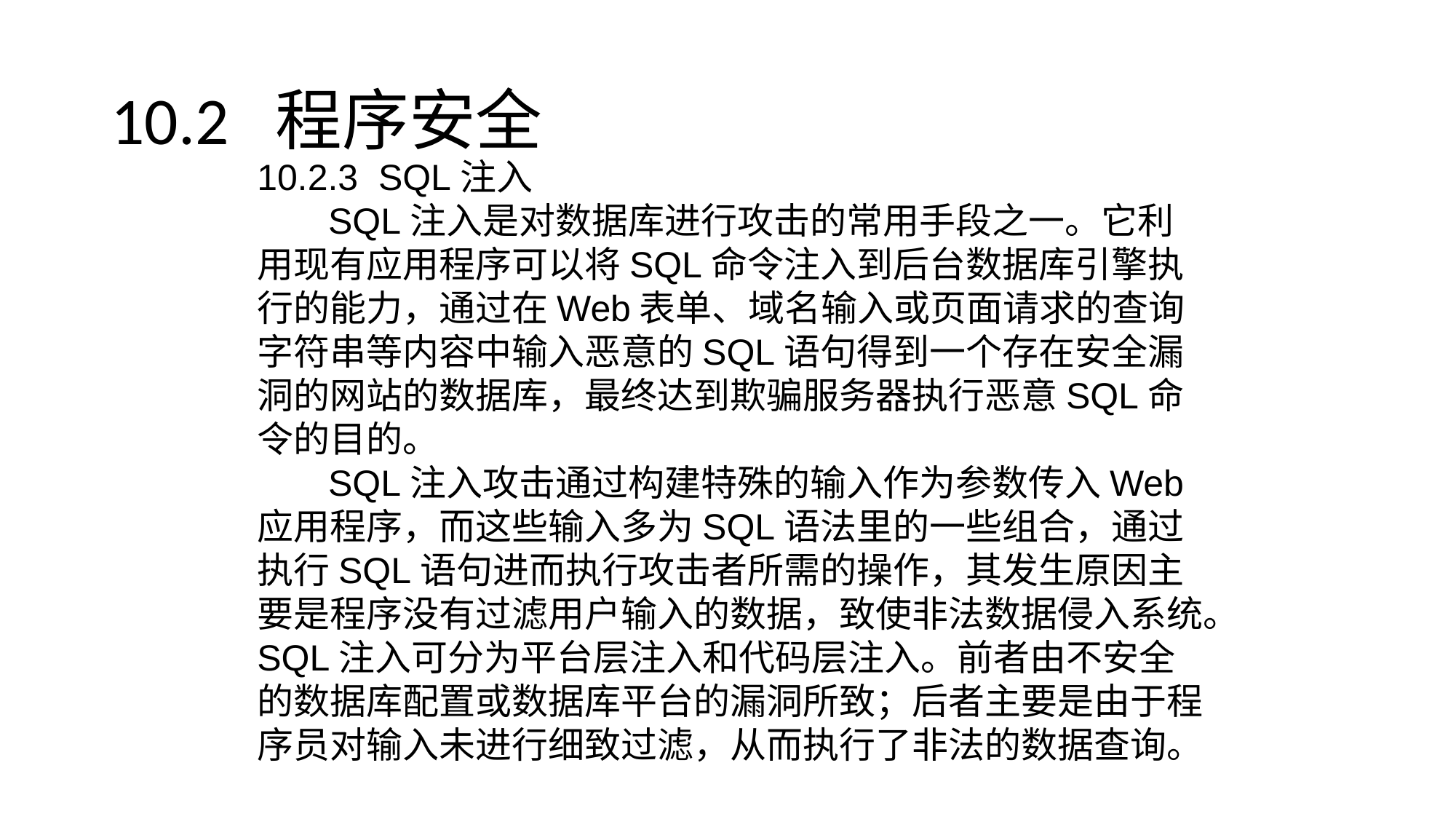

10.2  程序安全
10.2.3  SQL注入
       SQL注入是对数据库进行攻击的常用手段之一。它利用现有应用程序可以将SQL命令注入到后台数据库引擎执行的能力，通过在Web表单、域名输入或页面请求的查询字符串等内容中输入恶意的SQL语句得到一个存在安全漏洞的网站的数据库，最终达到欺骗服务器执行恶意SQL命令的目的。
       SQL注入攻击通过构建特殊的输入作为参数传入Web应用程序，而这些输入多为SQL语法里的一些组合，通过执行SQL语句进而执行攻击者所需的操作，其发生原因主要是程序没有过滤用户输入的数据，致使非法数据侵入系统。SQL注入可分为平台层注入和代码层注入。前者由不安全的数据库配置或数据库平台的漏洞所致；后者主要是由于程序员对输入未进行细致过滤，从而执行了非法的数据查询。
4